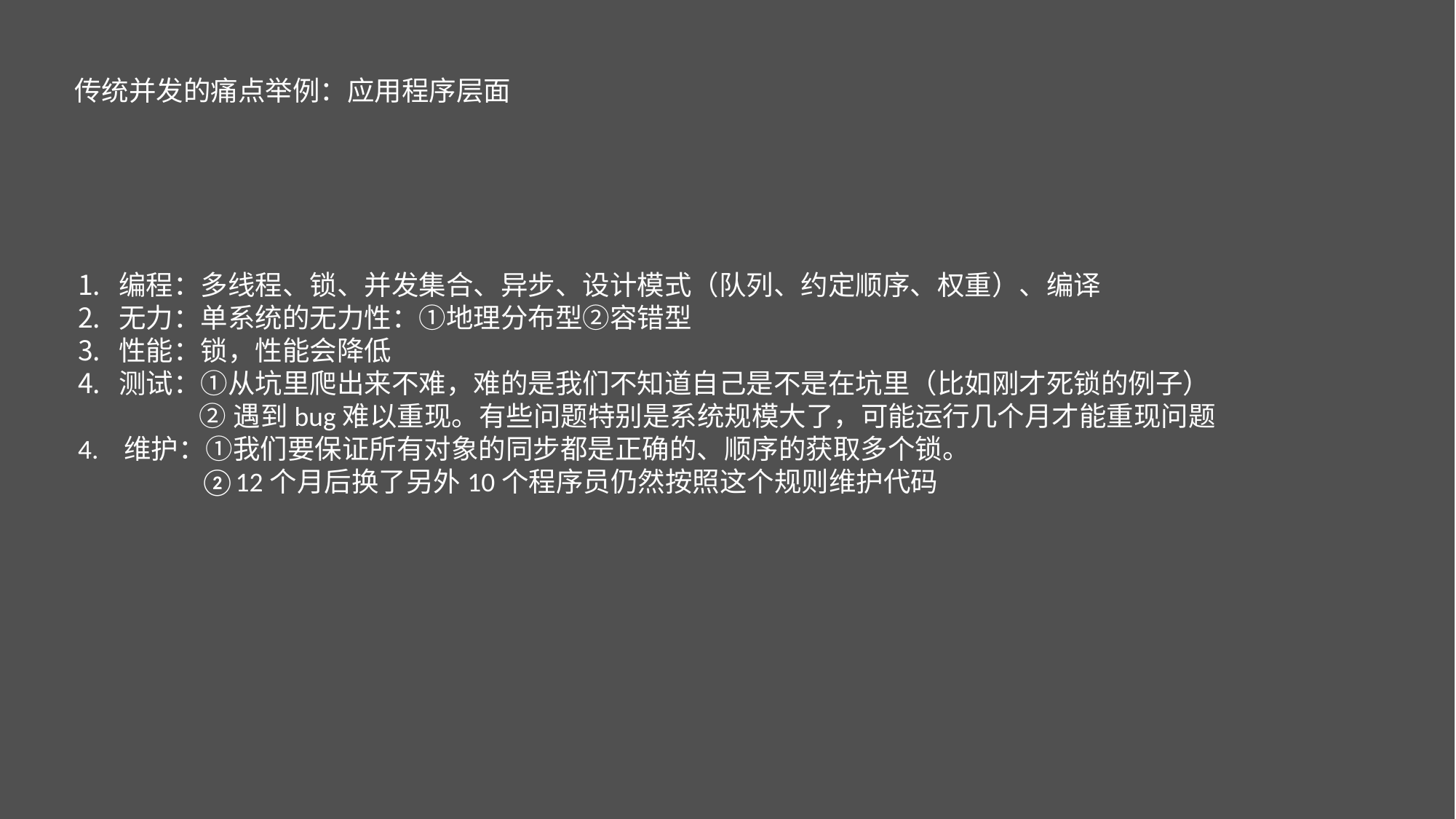

传统并发的痛点举例：应用程序层面
编程：多线程、锁、并发集合、异步、设计模式（队列、约定顺序、权重）、编译
无力：单系统的无力性：①地理分布型②容错型
性能：锁，性能会降低
测试：①从坑里爬出来不难，难的是我们不知道自己是不是在坑里（比如刚才死锁的例子）
       	  ②遇到bug难以重现。有些问题特别是系统规模大了，可能运行几个月才能重现问题
4.   维护：①我们要保证所有对象的同步都是正确的、顺序的获取多个锁。
  ②12个月后换了另外10个程序员仍然按照这个规则维护代码